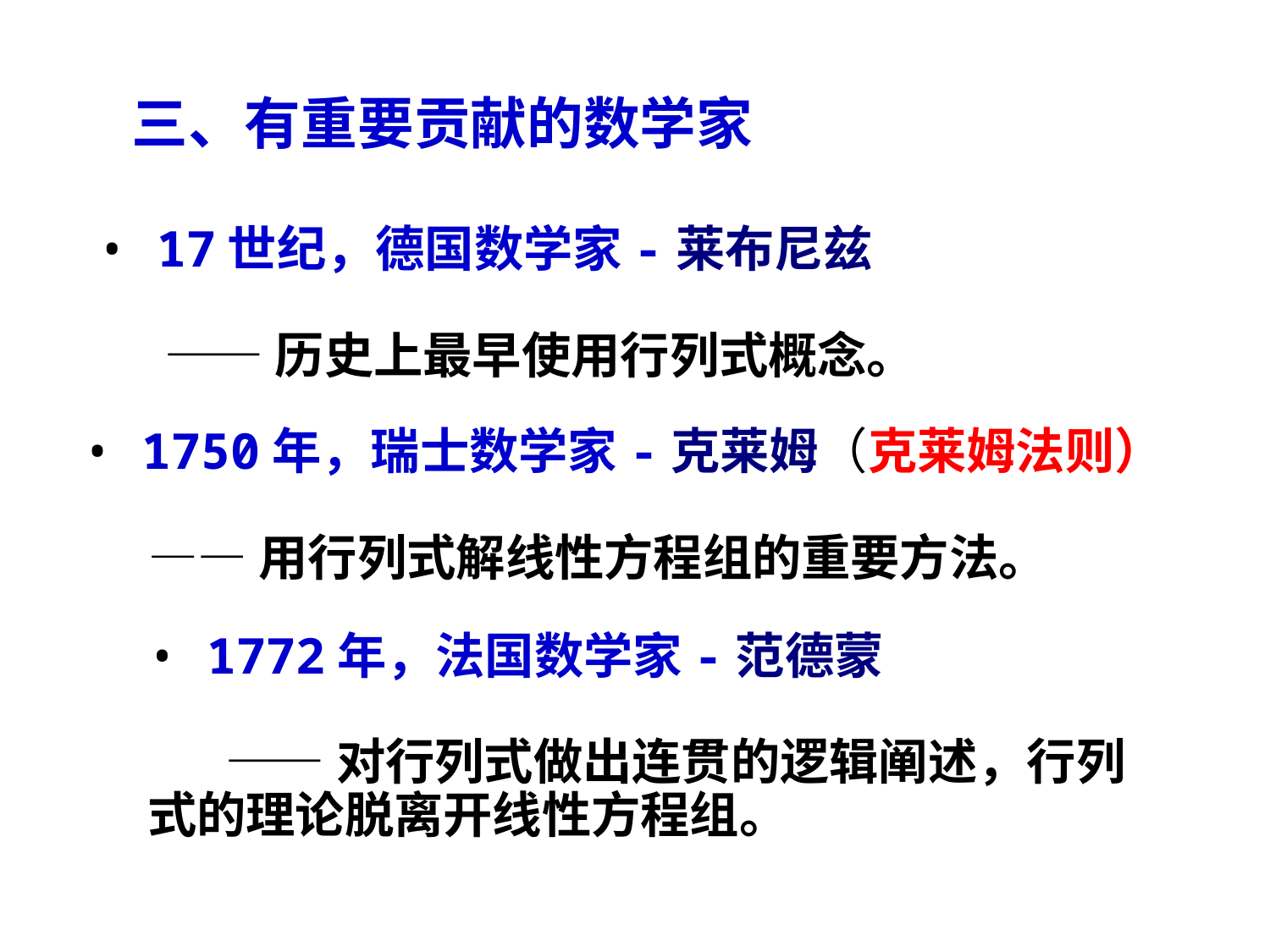

三、有重要贡献的数学家

• 17世纪，德国数学家-莱布尼兹

      ——历史上最早使用行列式概念。
• 1750年，瑞士数学家-克莱姆（克莱姆法则）

      ——用行列式解线性方程组的重要方法。
• 1772年，法国数学家-范德蒙

       ——对行列式做出连贯的逻辑阐述，行列
式的理论脱离开线性方程组。